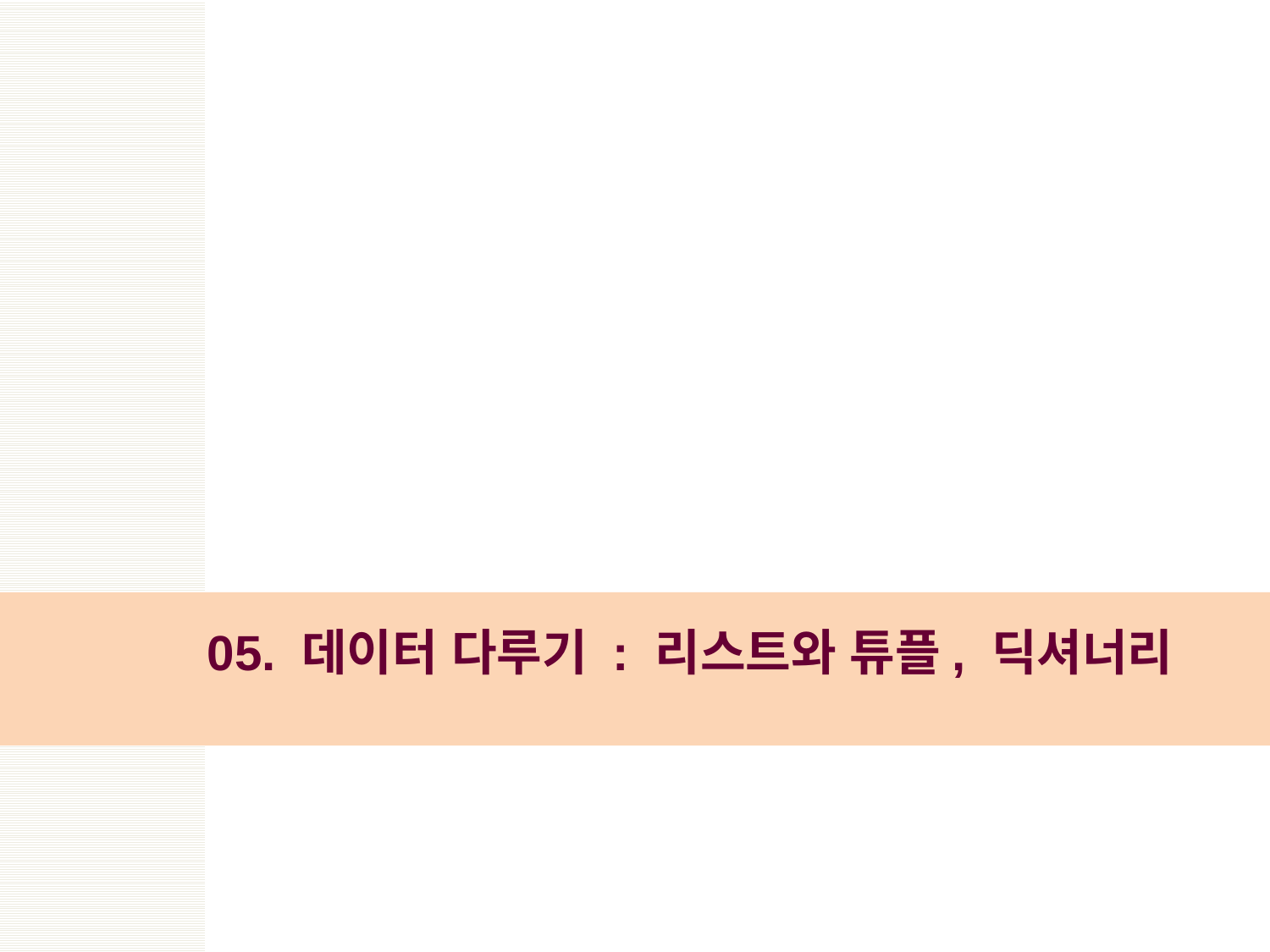

# 05. 데이터 다루기 : 리스트와 튜플, 딕셔너리